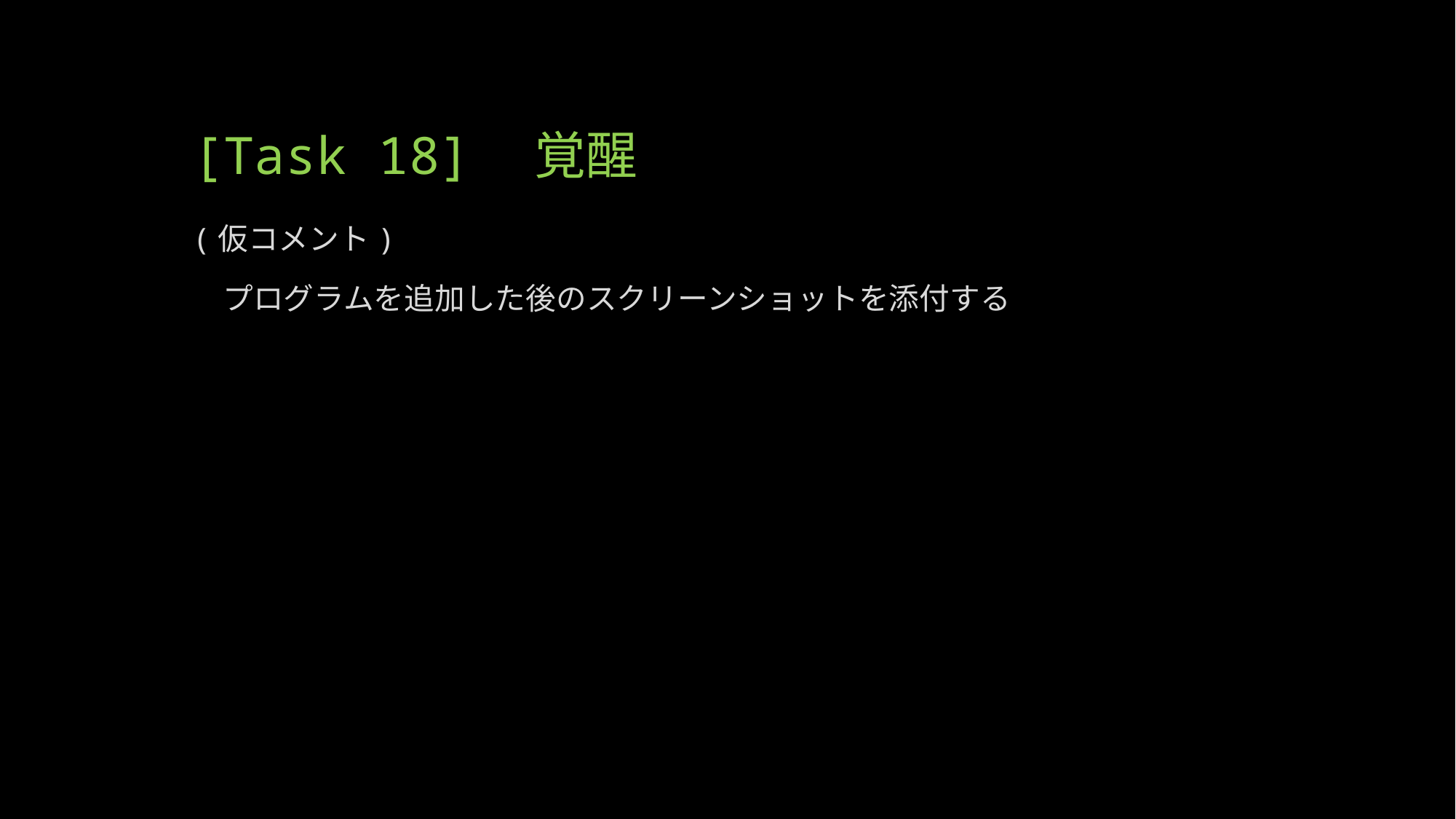

# [Task 18]　覚醒
(仮コメント)
　プログラムを追加した後のスクリーンショットを添付する